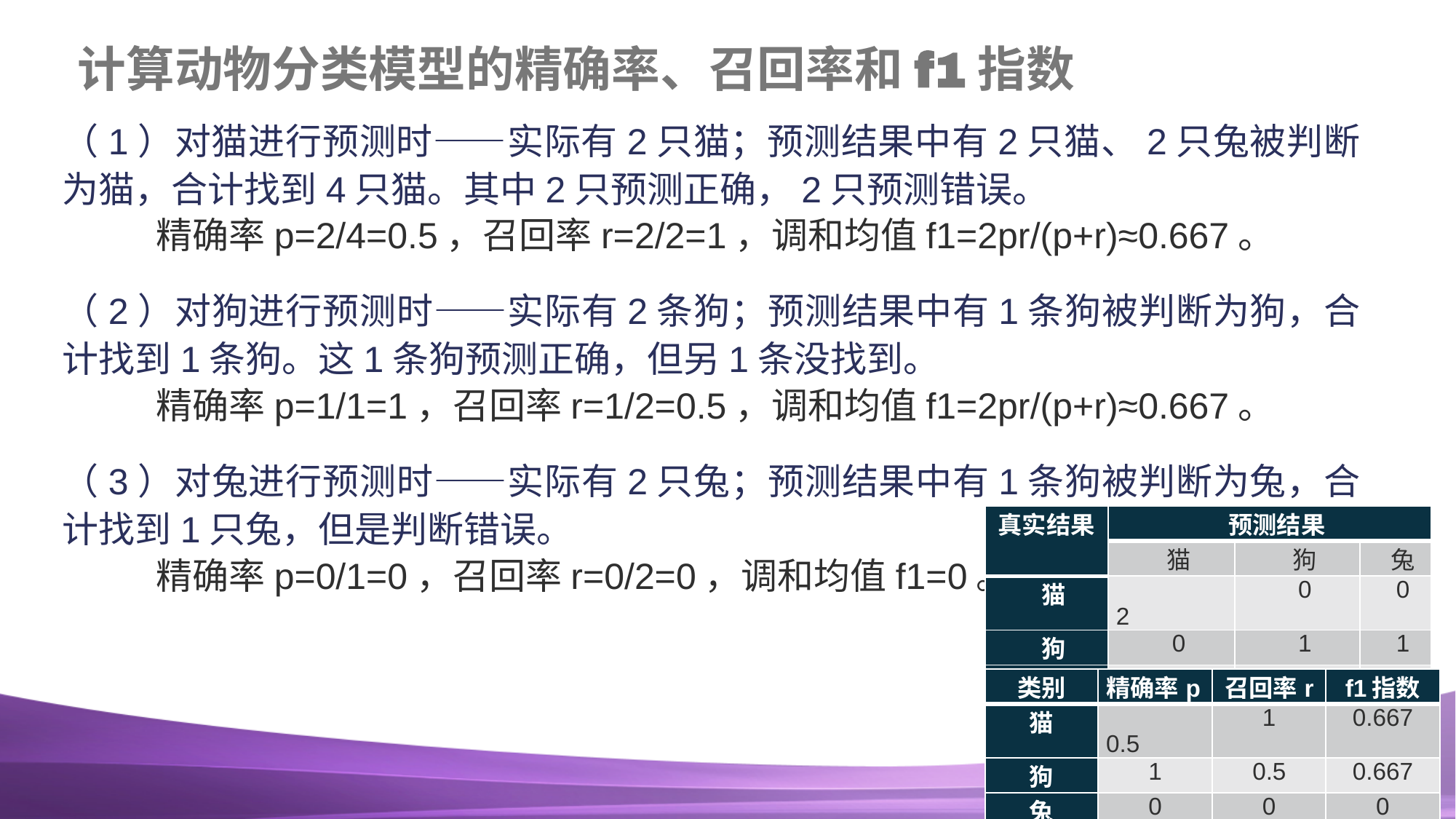

# 计算动物分类模型的精确率、召回率和f1指数
（1）对猫进行预测时——实际有2只猫；预测结果中有2只猫、2只兔被判断为猫，合计找到4只猫。其中2只预测正确，2只预测错误。
精确率p=2/4=0.5，召回率r=2/2=1，调和均值f1=2pr/(p+r)≈0.667。
（2）对狗进行预测时——实际有2条狗；预测结果中有1条狗被判断为狗，合计找到1条狗。这1条狗预测正确，但另1条没找到。
精确率p=1/1=1，召回率r=1/2=0.5，调和均值f1=2pr/(p+r)≈0.667。
（3）对兔进行预测时——实际有2只兔；预测结果中有1条狗被判断为兔，合计找到1只兔，但是判断错误。
精确率p=0/1=0，召回率r=0/2=0，调和均值f1=0。
| 真实结果 | 预测结果 |  |  |
| --- | --- | --- | --- |
|  | 猫 | 狗 | 兔 |
| 猫 | 2 | 0 | 0 |
| 狗 | 0 | 1 | 1 |
| 兔 | 2 | 0 | 0 |
| 类别 | 精确率p | 召回率r | f1指数 |
| --- | --- | --- | --- |
| 猫 | 0.5 | 1 | 0.667 |
| 狗 | 1 | 0.5 | 0.667 |
| 兔 | 0 | 0 | 0 |